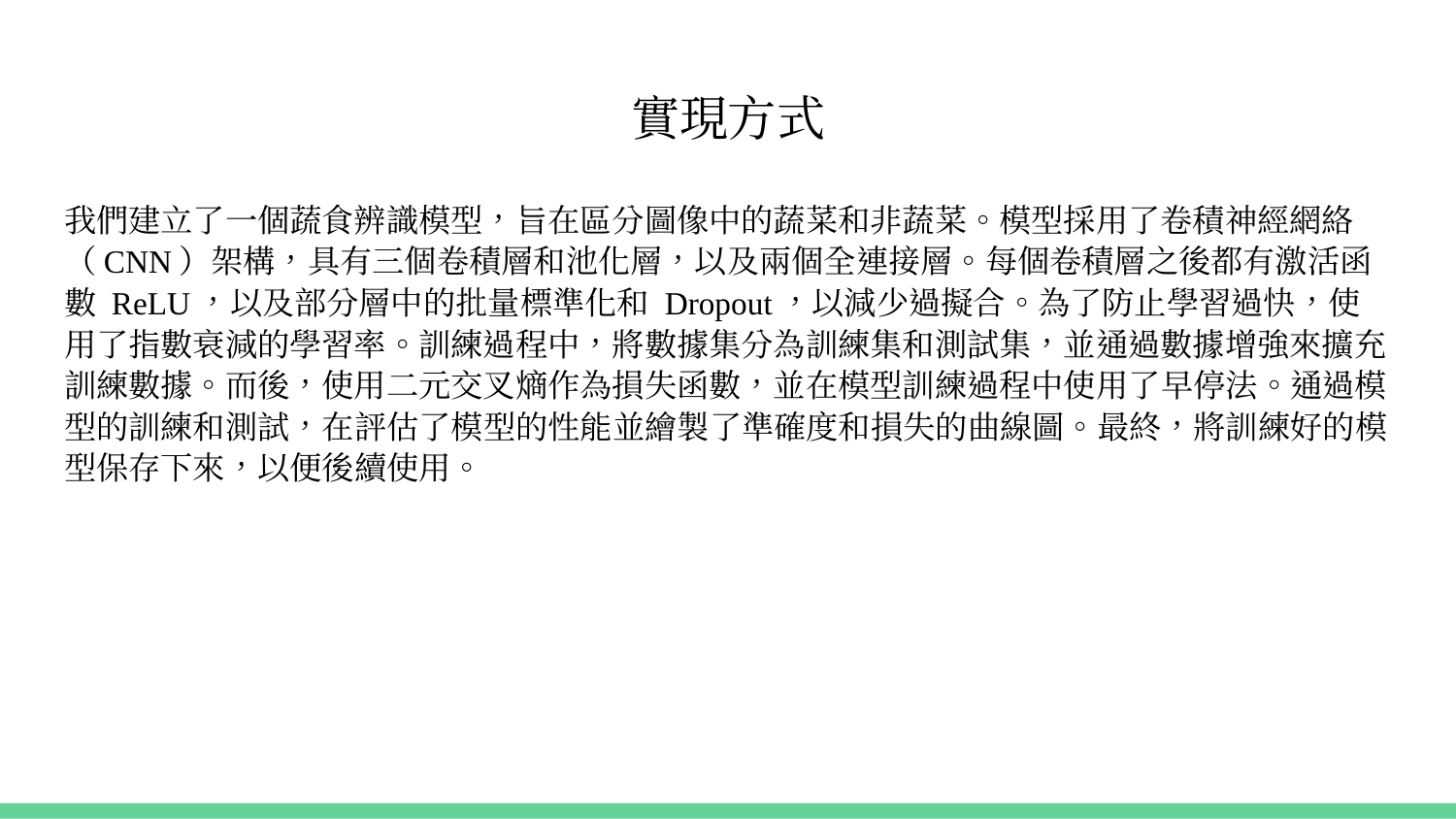

# 實現方式
我們建立了一個蔬食辨識模型，旨在區分圖像中的蔬菜和非蔬菜。模型採用了卷積神經網絡（CNN）架構，具有三個卷積層和池化層，以及兩個全連接層。每個卷積層之後都有激活函數 ReLU，以及部分層中的批量標準化和 Dropout，以減少過擬合。為了防止學習過快，使用了指數衰減的學習率。訓練過程中，將數據集分為訓練集和測試集，並通過數據增強來擴充訓練數據。而後，使用二元交叉熵作為損失函數，並在模型訓練過程中使用了早停法。通過模型的訓練和測試，在評估了模型的性能並繪製了準確度和損失的曲線圖。最終，將訓練好的模型保存下來，以便後續使用。